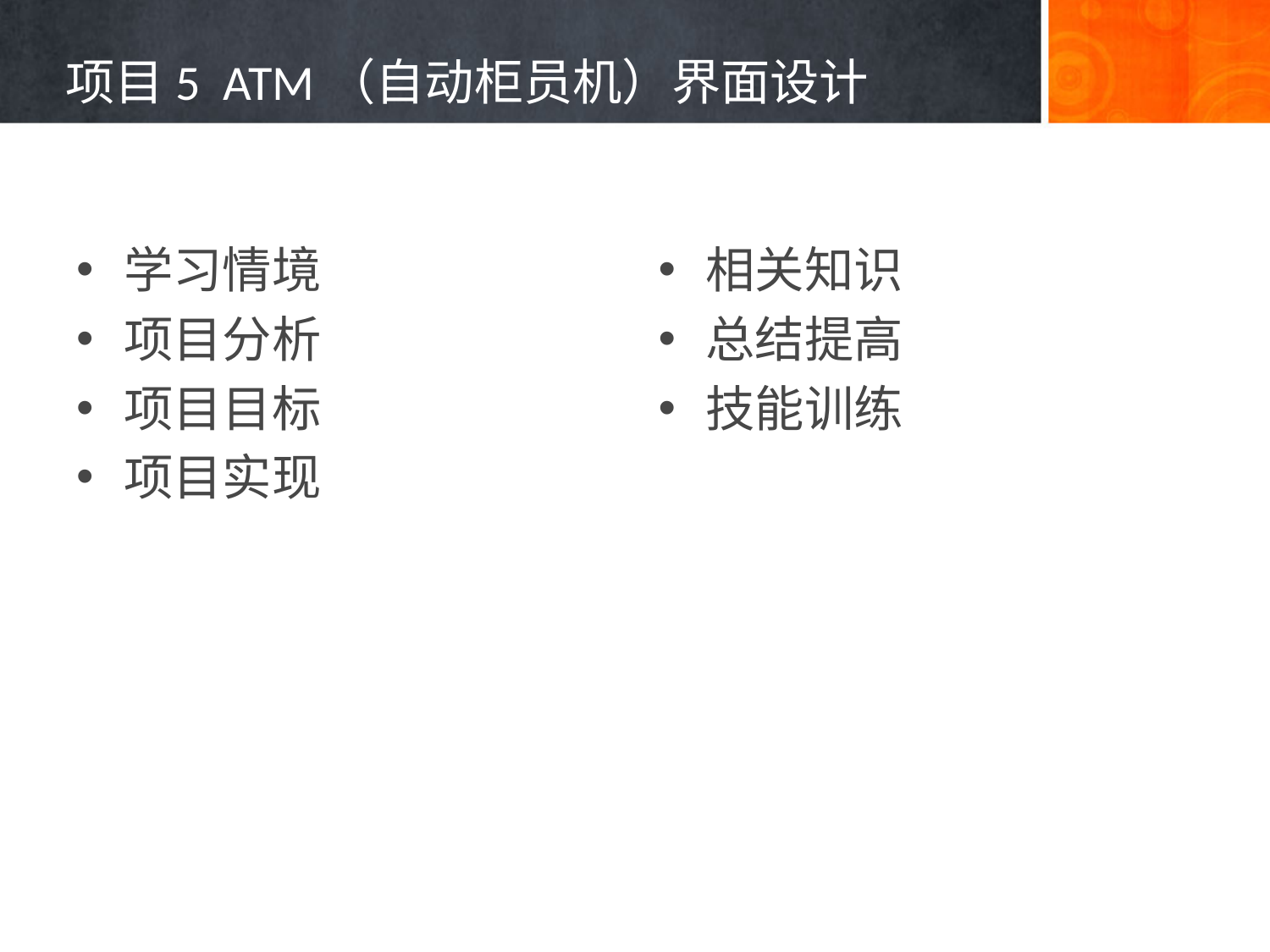

# 项目5  ATM（自动柜员机）界面设计
相关知识
总结提高
技能训练

学习情境
项目分析
项目目标
项目实现